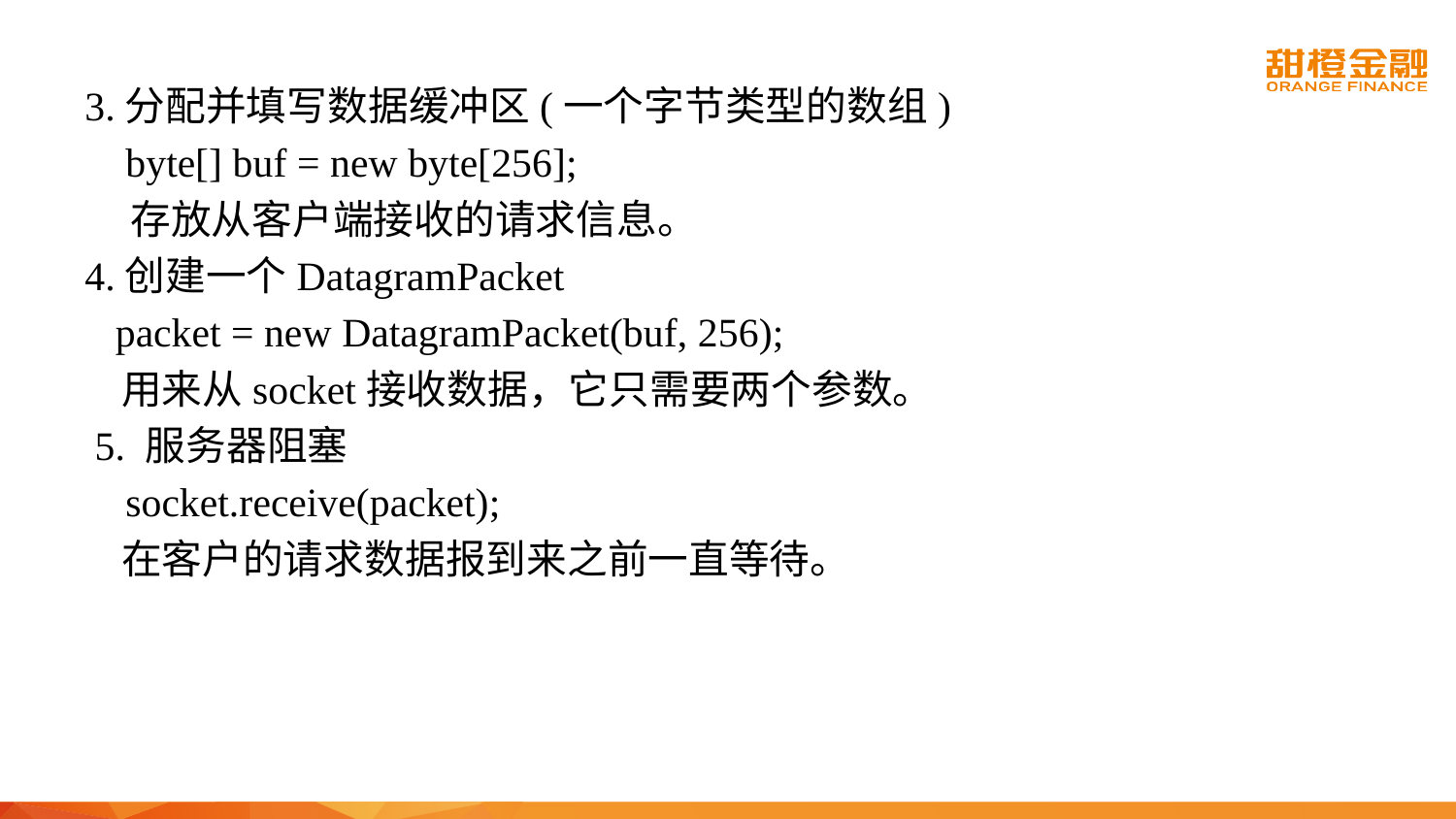

3.分配并填写数据缓冲区(一个字节类型的数组)
    byte[] buf = new byte[256];
    存放从客户端接收的请求信息。
4.创建一个DatagramPacket
   packet = new DatagramPacket(buf, 256);
   用来从socket接收数据，它只需要两个参数。
 5. 服务器阻塞
    socket.receive(packet);
   在客户的请求数据报到来之前一直等待。